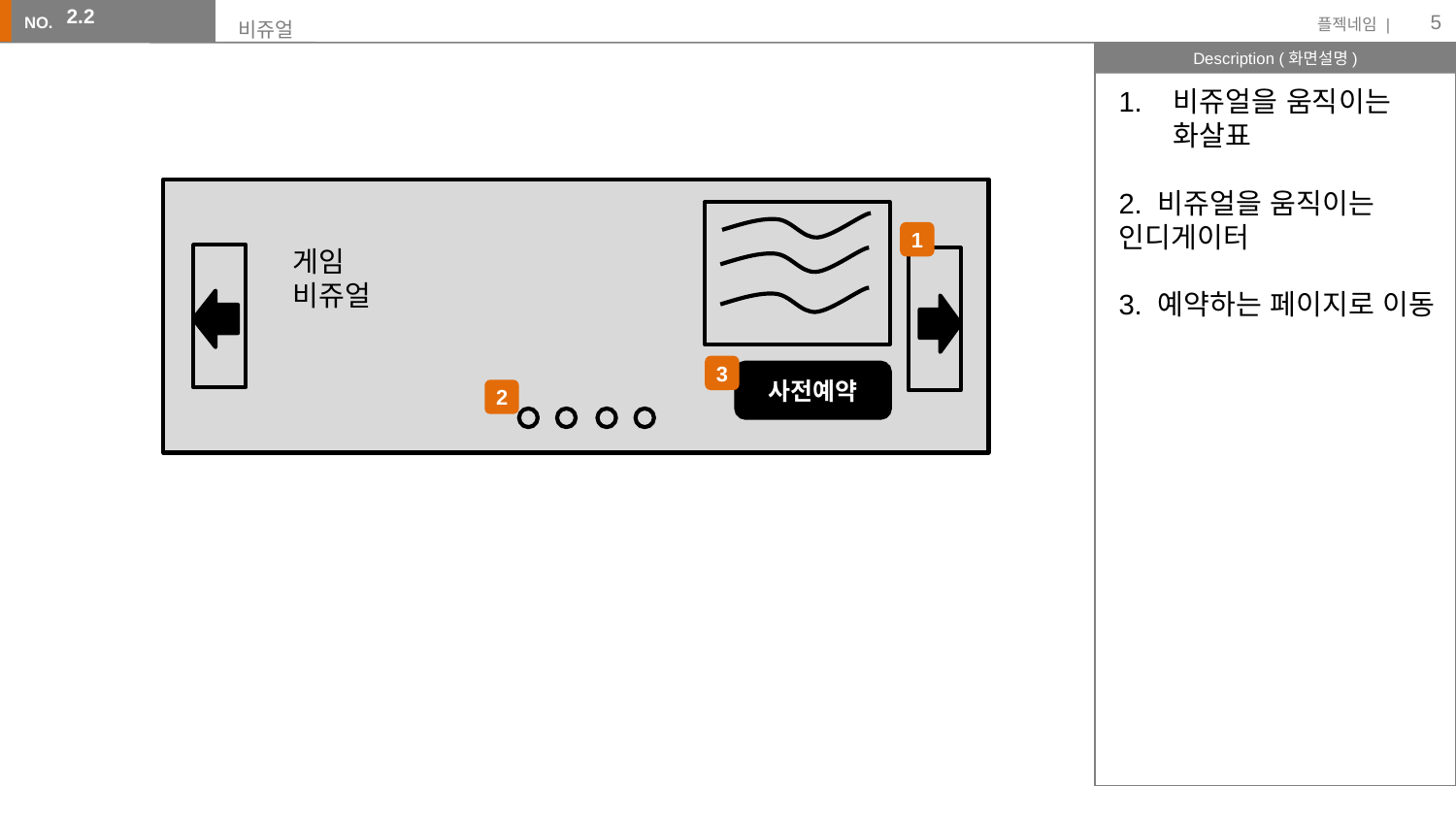

5
2.2
# 비쥬얼
비쥬얼을 움직이는 화살표

2. 비쥬얼을 움직이는 인디게이터

3. 예약하는 페이지로 이동

1
게임
비쥬얼

3
사전예약
2